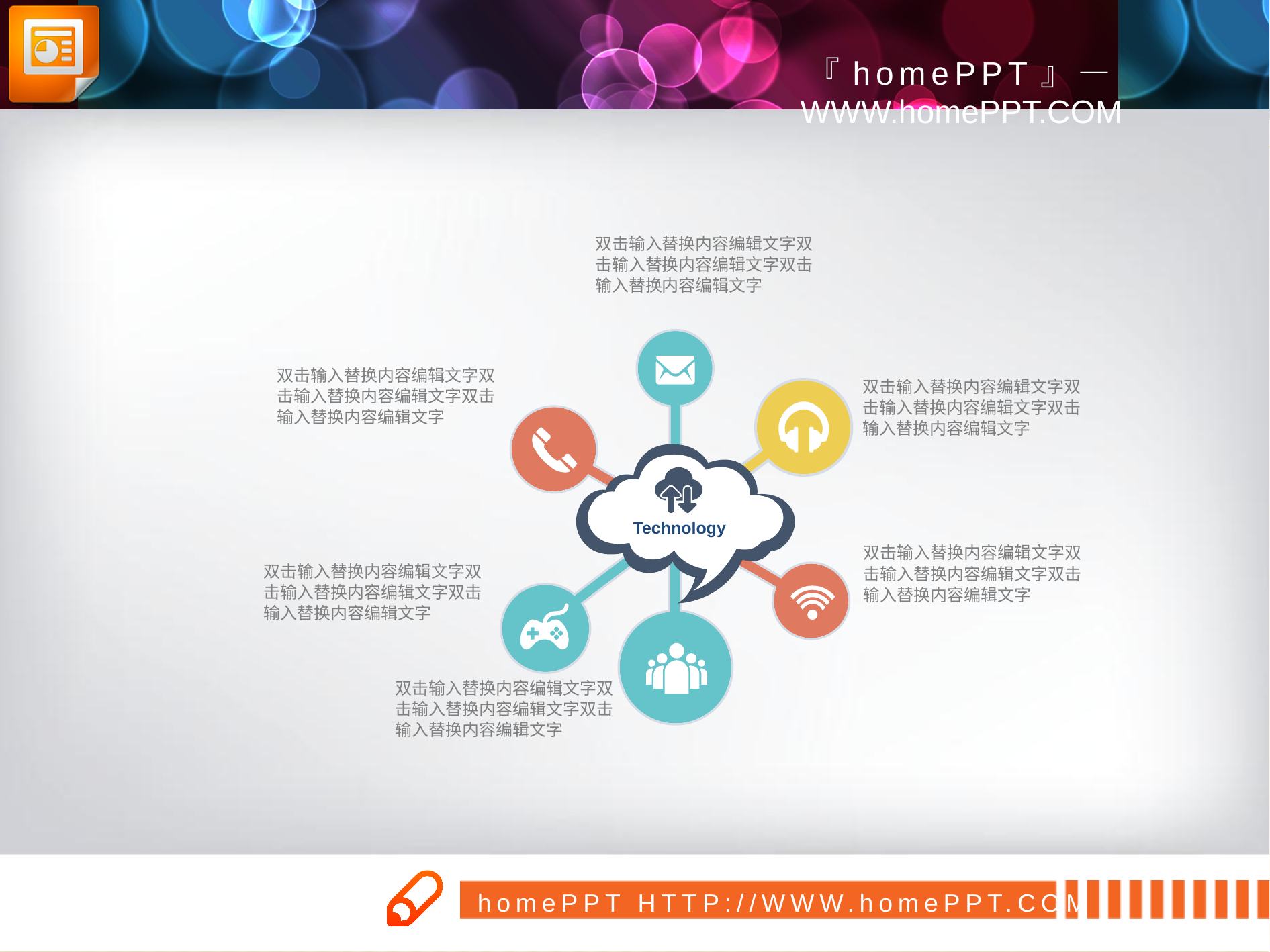

双击输入替换内容编辑文字双击输入替换内容编辑文字双击输入替换内容编辑文字

双击输入替换内容编辑文字双击输入替换内容编辑文字双击输入替换内容编辑文字
双击输入替换内容编辑文字双击输入替换内容编辑文字双击输入替换内容编辑文字

Technology
双击输入替换内容编辑文字双击输入替换内容编辑文字双击输入替换内容编辑文字

双击输入替换内容编辑文字双击输入替换内容编辑文字双击输入替换内容编辑文字

双击输入替换内容编辑文字双击输入替换内容编辑文字双击输入替换内容编辑文字